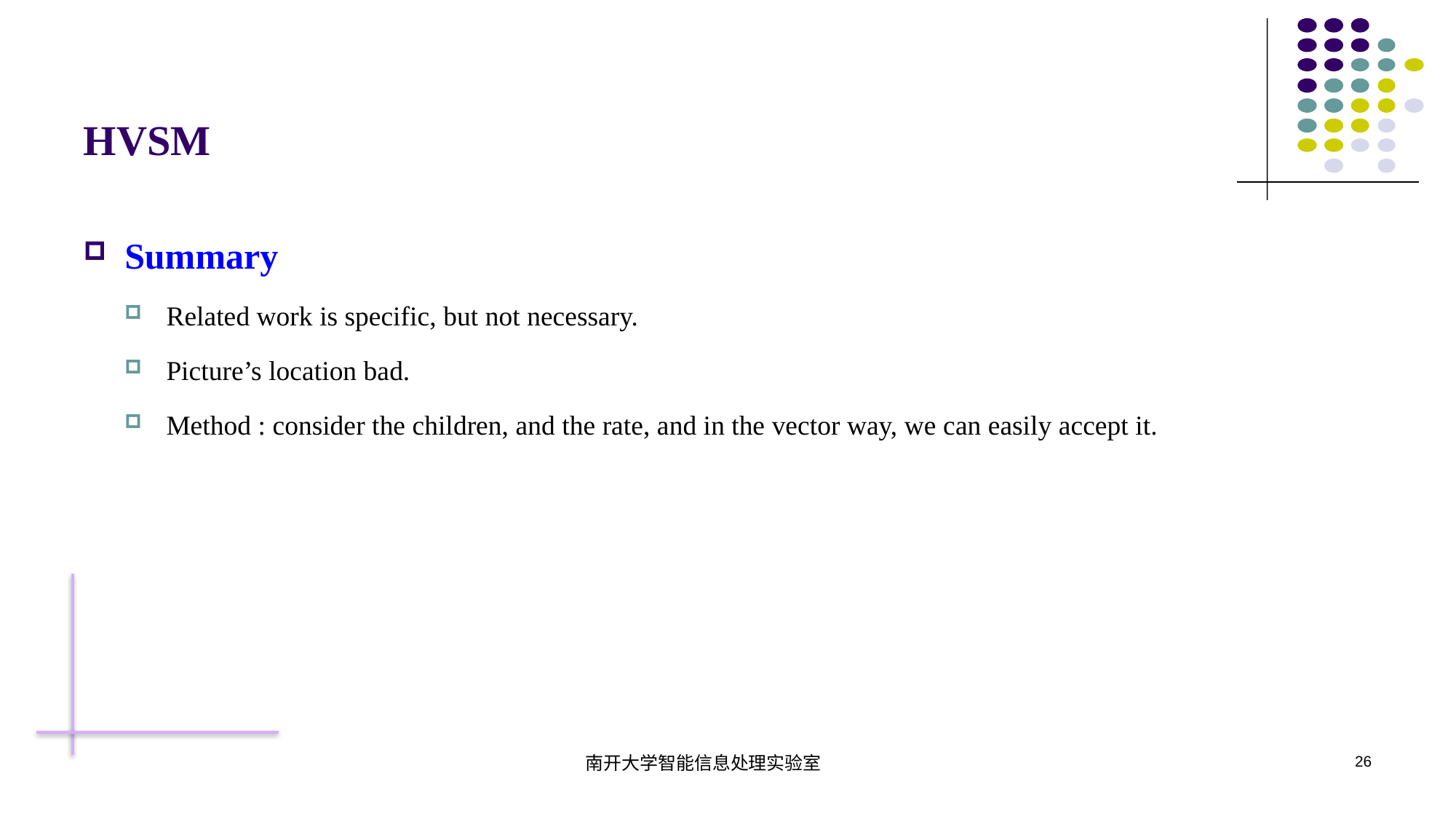

# HVSM
Summary
Related work is specific, but not necessary.
Picture’s location bad.
Method : consider the children, and the rate, and in the vector way, we can easily accept it.
南开大学智能信息处理实验室
26